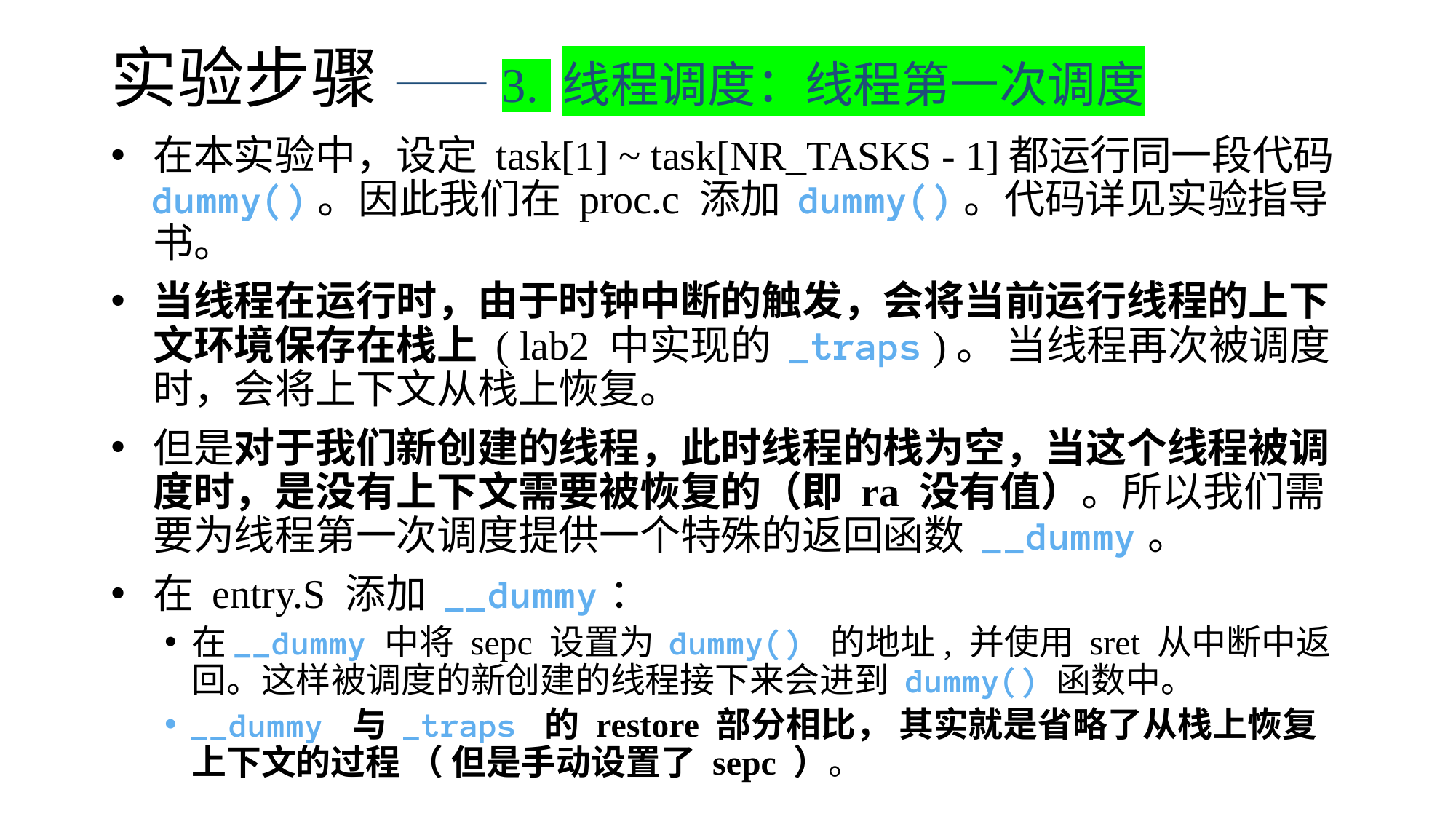

# 实验步骤 ——3. 线程调度：线程第一次调度
在本实验中，设定 task[1] ~ task[NR_TASKS - 1]都运行同一段代码 dummy()。因此我们在 proc.c 添加 dummy()。代码详见实验指导书。
当线程在运行时，由于时钟中断的触发，会将当前运行线程的上下文环境保存在栈上 ( lab2 中实现的 _traps )。 当线程再次被调度时，会将上下文从栈上恢复。
但是对于我们新创建的线程，此时线程的栈为空，当这个线程被调度时，是没有上下文需要被恢复的（即 ra 没有值）。所以我们需要为线程第一次调度提供一个特殊的返回函数 __dummy。
在 entry.S 添加 __dummy：
在__dummy 中将 sepc 设置为 dummy() 的地址, 并使用 sret 从中断中返回。这样被调度的新创建的线程接下来会进到 dummy() 函数中。
__dummy 与 _traps 的 restore 部分相比， 其实就是省略了从栈上恢复上下文的过程 （ 但是手动设置了 sepc ）。